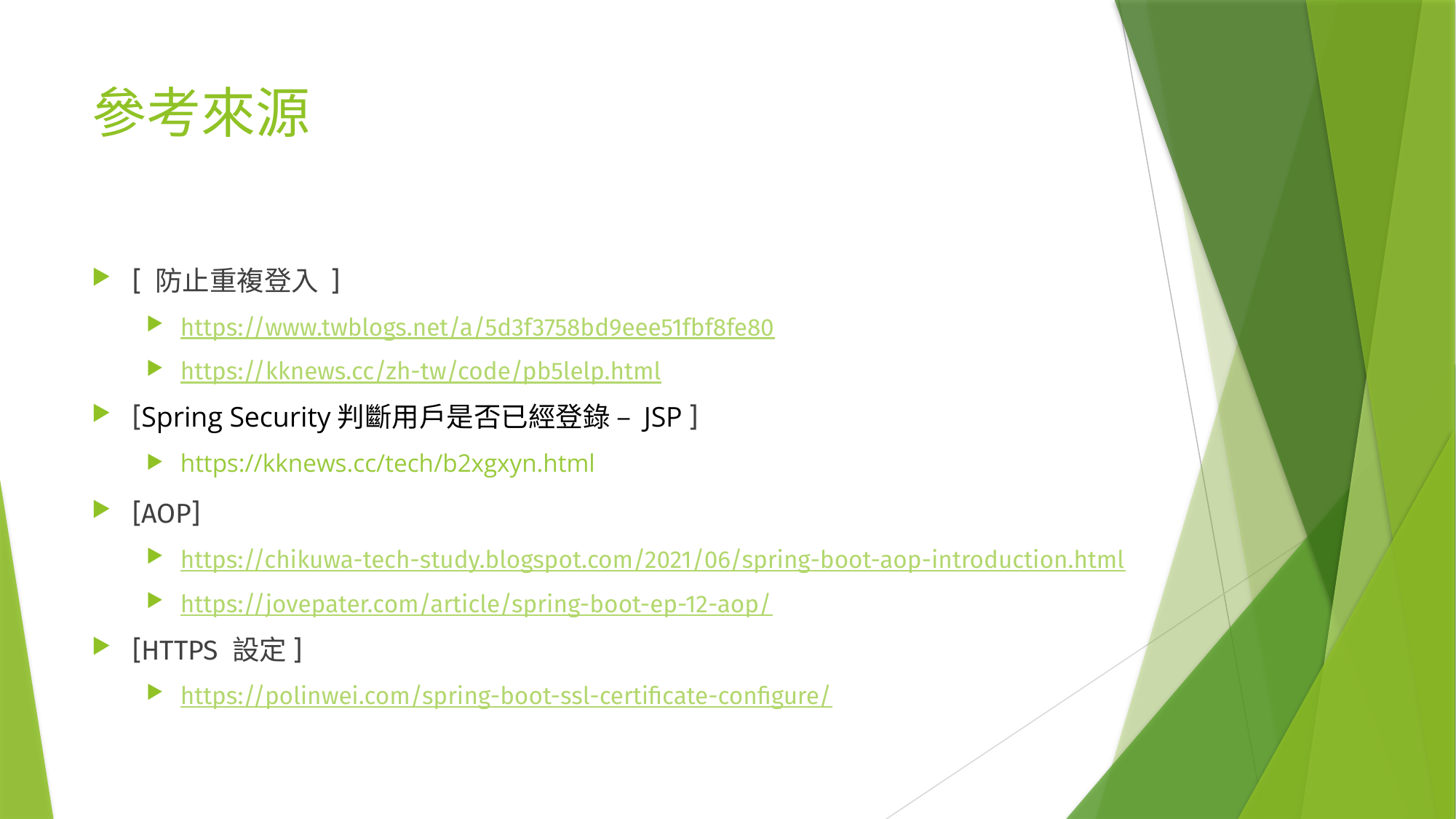

# 參考來源
[ 防止重複登入 ]
https://www.twblogs.net/a/5d3f3758bd9eee51fbf8fe80
https://kknews.cc/zh-tw/code/pb5lelp.html
[Spring Security判斷用戶是否已經登錄 – JSP ]
https://kknews.cc/tech/b2xgxyn.html
[AOP]
https://chikuwa-tech-study.blogspot.com/2021/06/spring-boot-aop-introduction.html
https://jovepater.com/article/spring-boot-ep-12-aop/
[HTTPS 設定]
https://polinwei.com/spring-boot-ssl-certificate-configure/